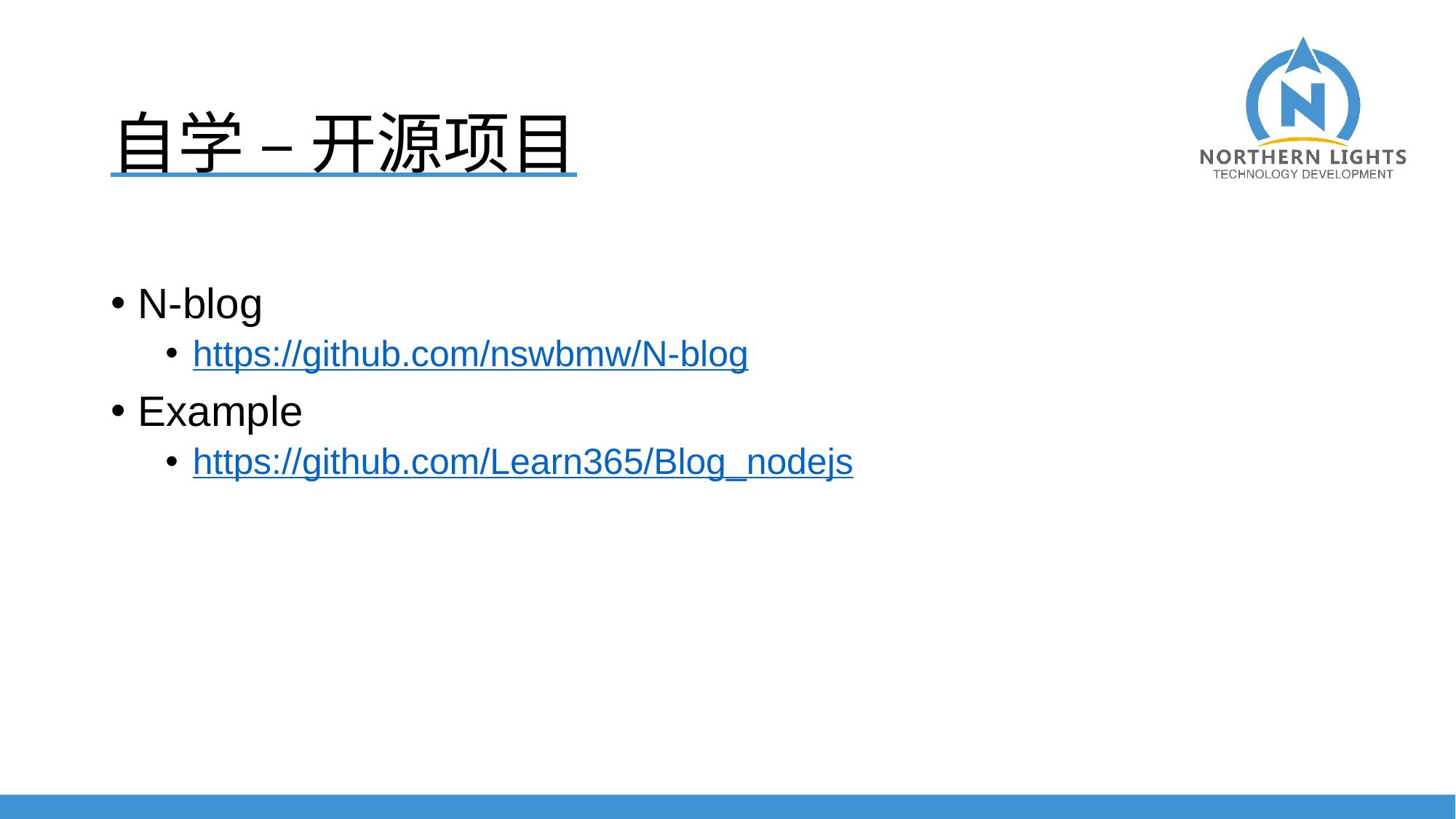

# 自学 – 开源项目
N-blog
https://github.com/nswbmw/N-blog
Example
https://github.com/Learn365/Blog_nodejs